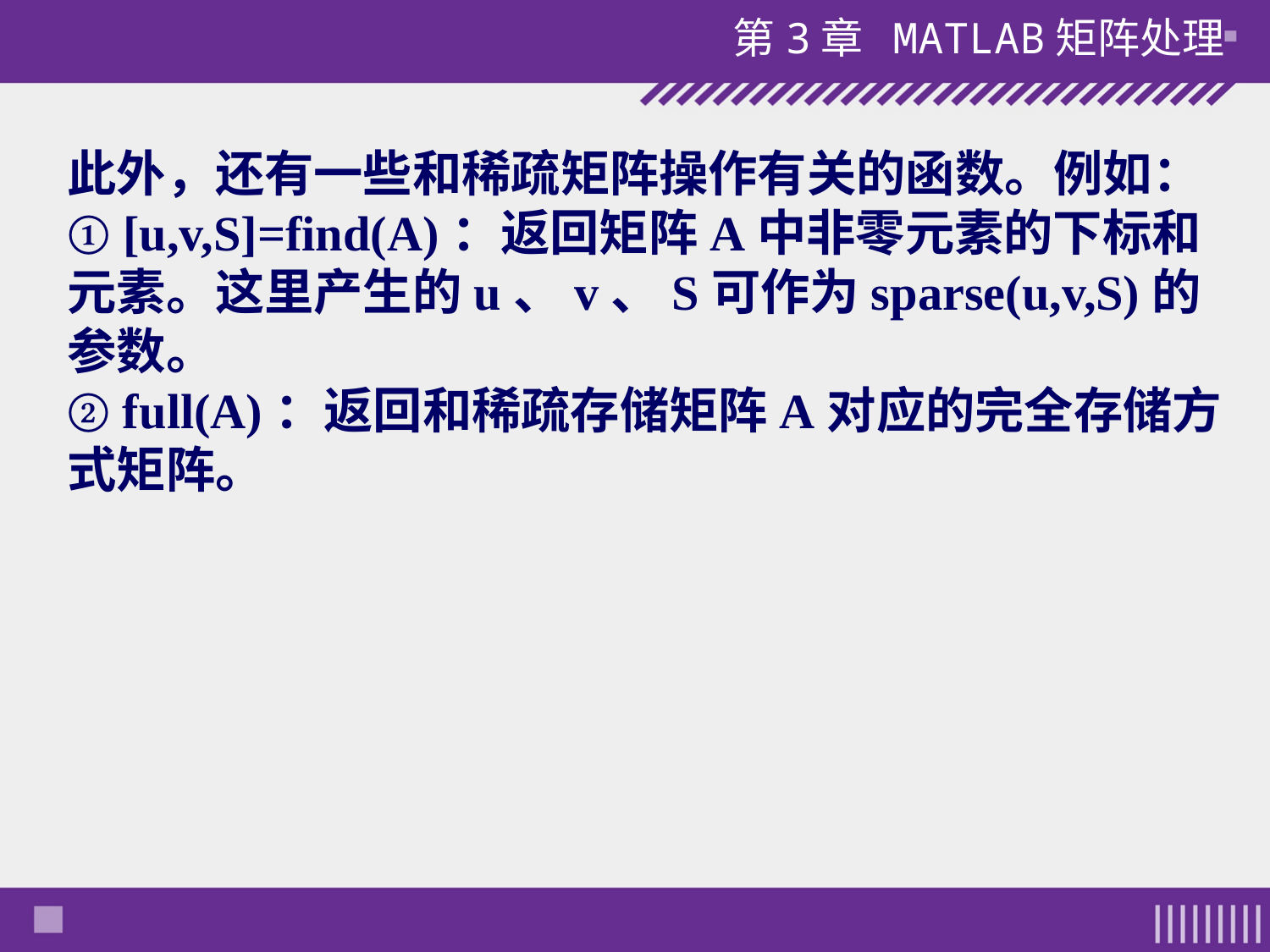

此外，还有一些和稀疏矩阵操作有关的函数。例如：
① [u,v,S]=find(A)：返回矩阵A中非零元素的下标和元素。这里产生的u、v、S可作为sparse(u,v,S)的参数。
② full(A)：返回和稀疏存储矩阵A对应的完全存储方式矩阵。